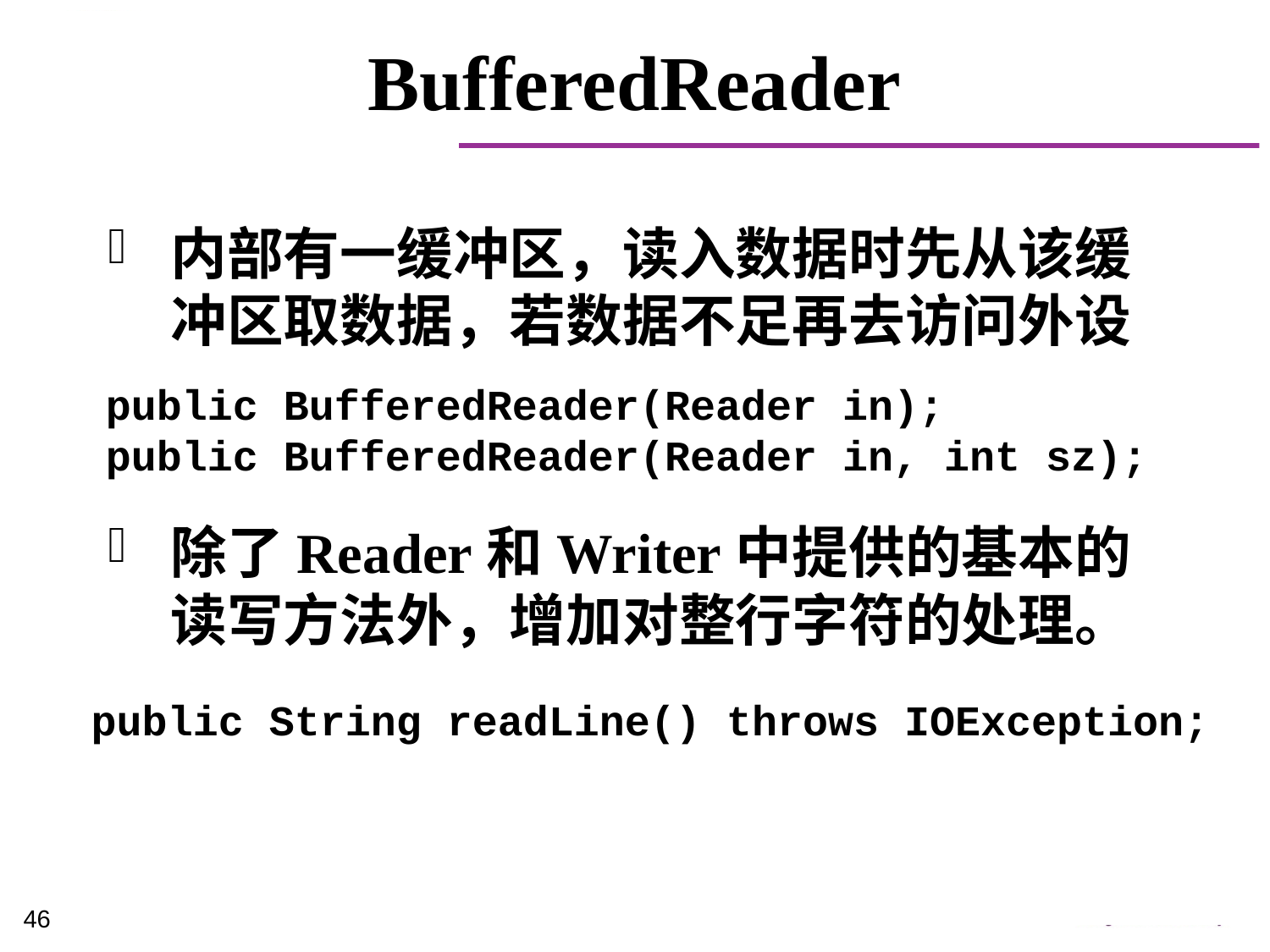

# BufferedReader
内部有一缓冲区，读入数据时先从该缓冲区取数据，若数据不足再去访问外设
除了Reader和Writer中提供的基本的读写方法外，增加对整行字符的处理。
public BufferedReader(Reader in);
public BufferedReader(Reader in, int sz);
public String readLine() throws IOException;
46